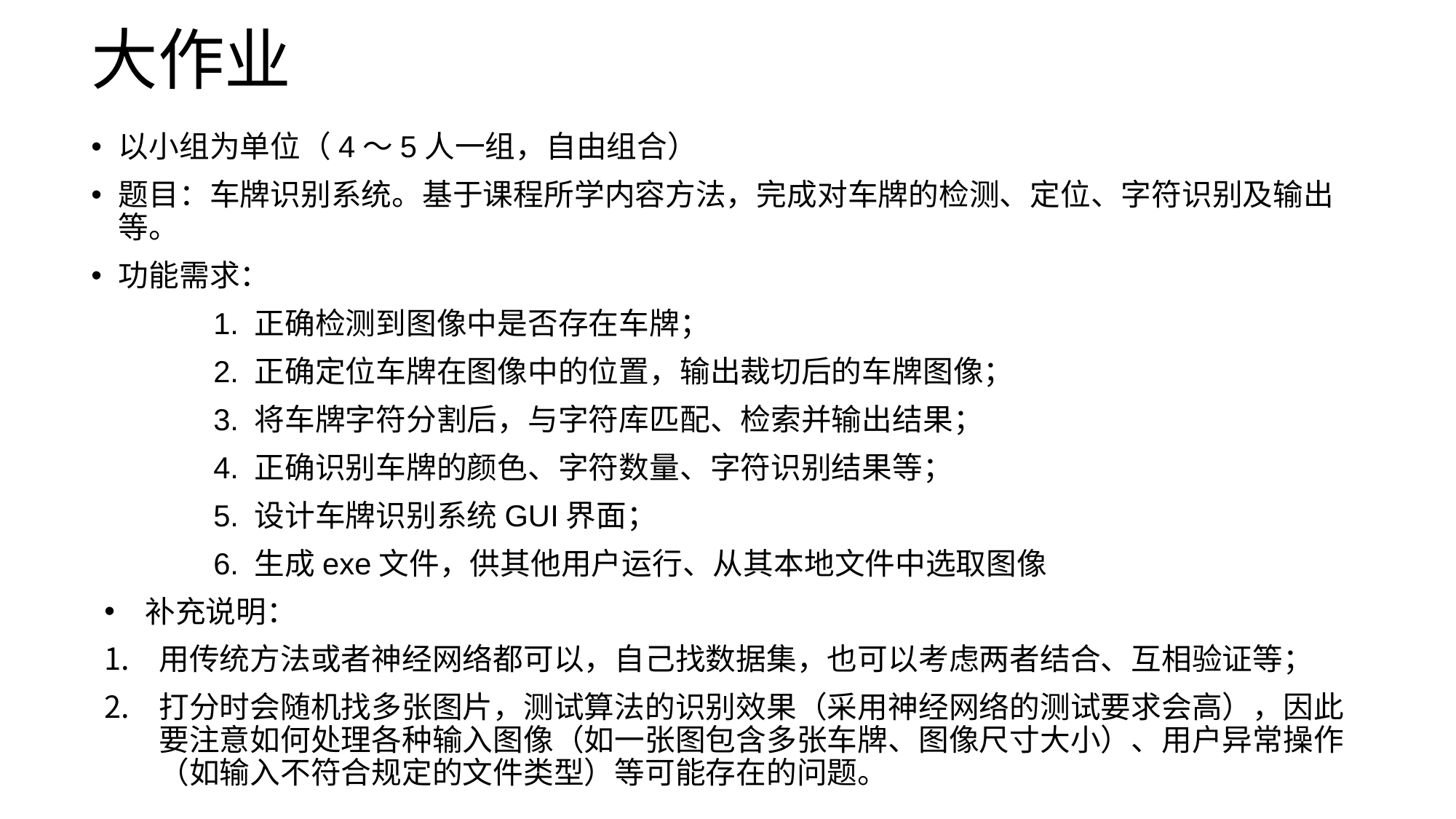

# 大作业
以小组为单位（4～5人一组，自由组合）
题目：车牌识别系统。基于课程所学内容方法，完成对车牌的检测、定位、字符识别及输出等。
功能需求：
	1. 正确检测到图像中是否存在车牌；
	2. 正确定位车牌在图像中的位置，输出裁切后的车牌图像；
	3. 将车牌字符分割后，与字符库匹配、检索并输出结果；
	4. 正确识别车牌的颜色、字符数量、字符识别结果等；
	5. 设计车牌识别系统GUI界面；
	6. 生成exe文件，供其他用户运行、从其本地文件中选取图像
补充说明：
用传统方法或者神经网络都可以，自己找数据集，也可以考虑两者结合、互相验证等；
打分时会随机找多张图片，测试算法的识别效果（采用神经网络的测试要求会高），因此要注意如何处理各种输入图像（如一张图包含多张车牌、图像尺寸大小）、用户异常操作（如输入不符合规定的文件类型）等可能存在的问题。